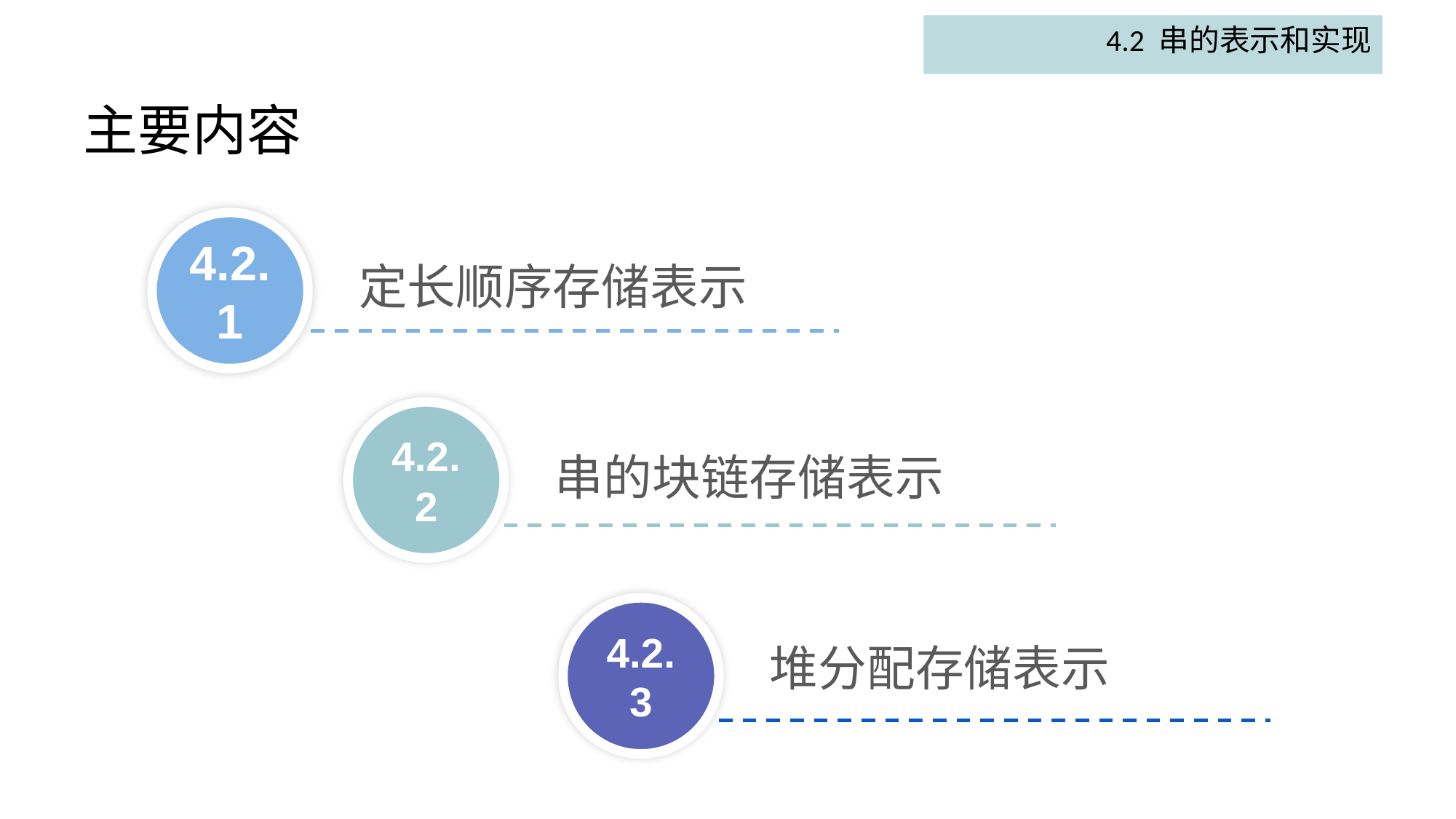

4.2 串的表示和实现
# 主要内容
4.2.1
定长顺序存储表示
4.2.2
串的块链存储表示
4.2.3
堆分配存储表示